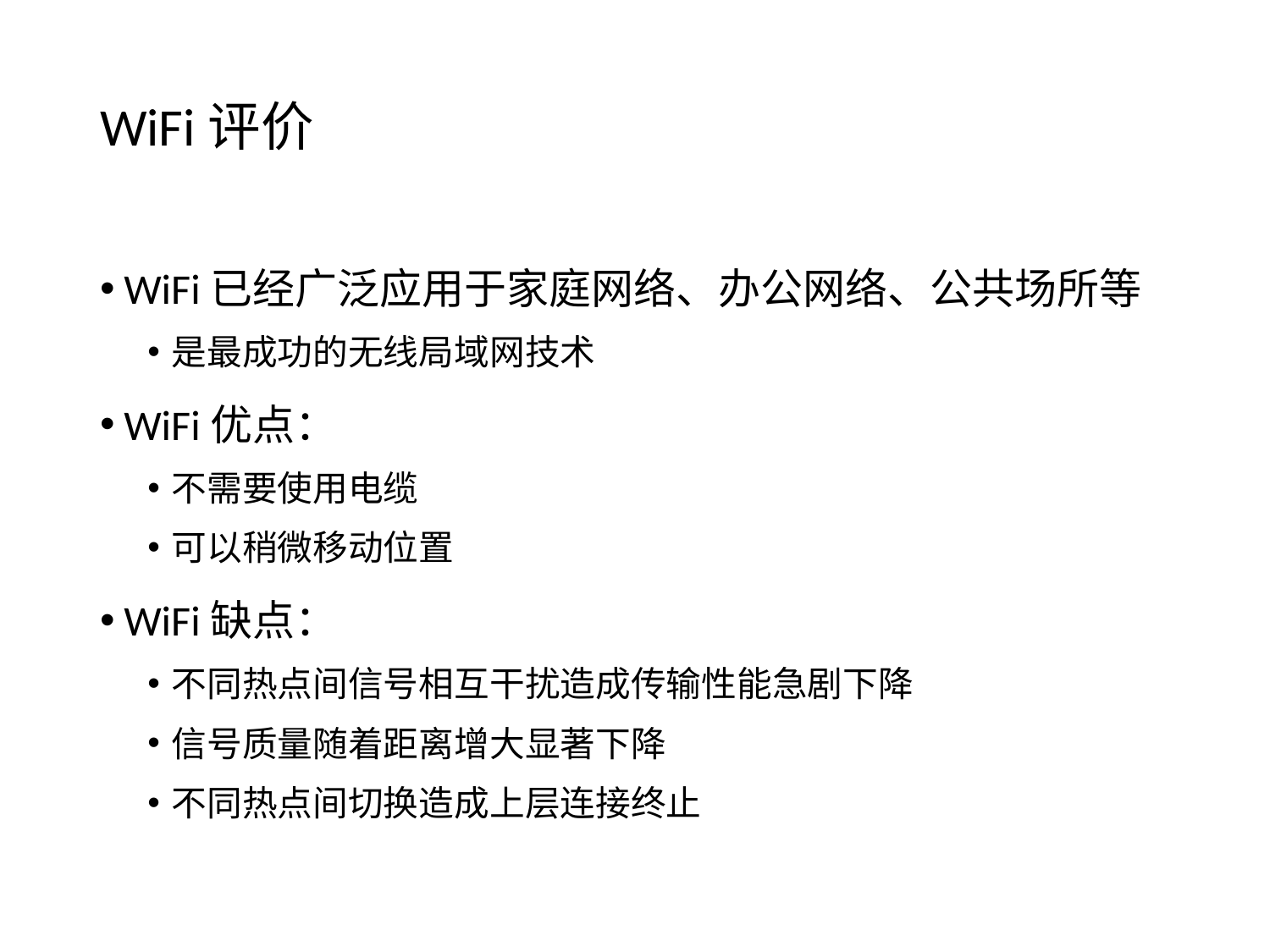

# WiFi评价
WiFi已经广泛应用于家庭网络、办公网络、公共场所等
是最成功的无线局域网技术
WiFi优点：
不需要使用电缆
可以稍微移动位置
WiFi缺点：
不同热点间信号相互干扰造成传输性能急剧下降
信号质量随着距离增大显著下降
不同热点间切换造成上层连接终止

51